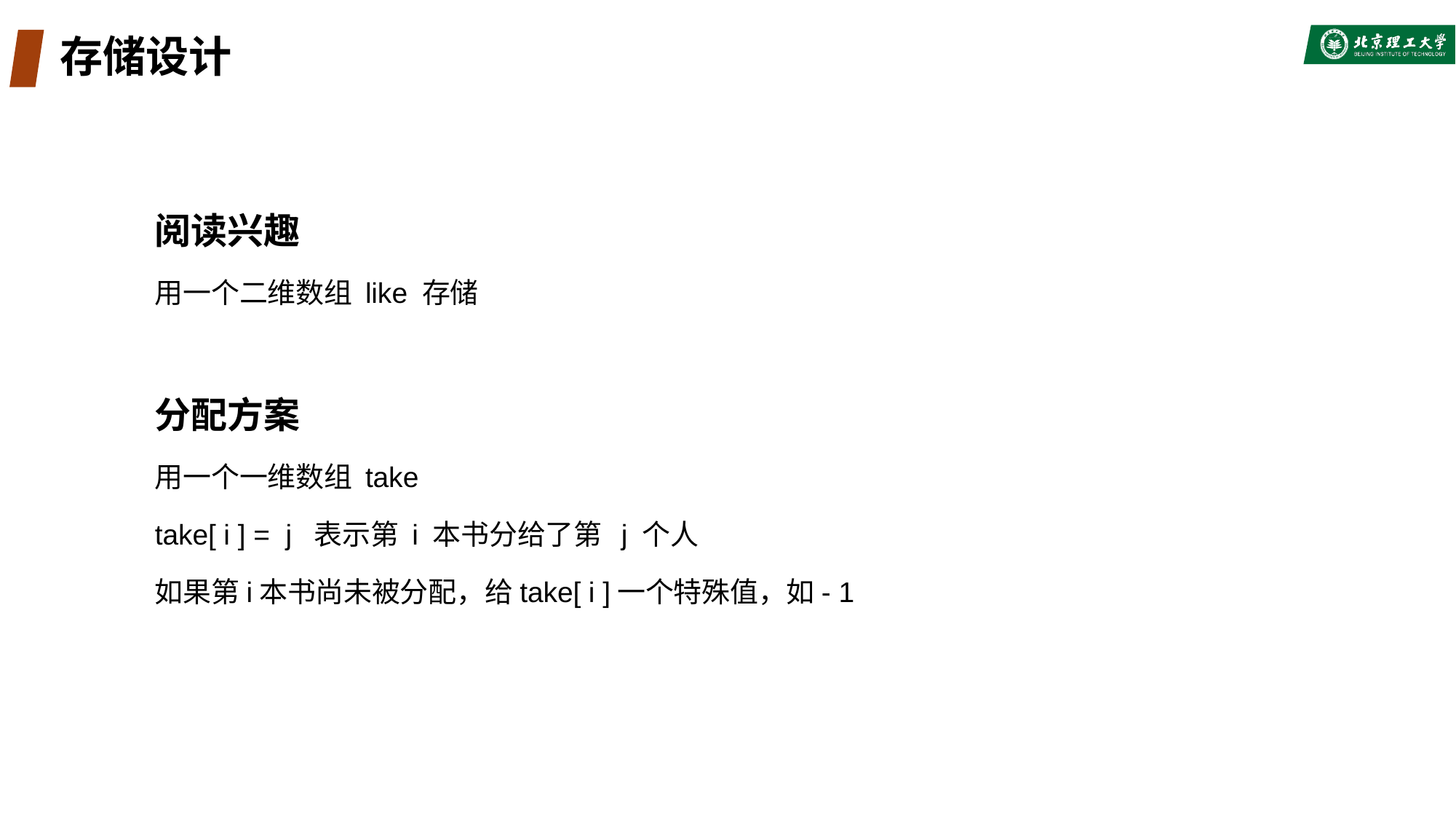

# 存储设计
阅读兴趣
用一个二维数组 like 存储

分配方案
用一个一维数组 take
take[ i ] =  j  表示第 i 本书分给了第  j 个人
如果第i本书尚未被分配，给take[ i ]一个特殊值，如- 1